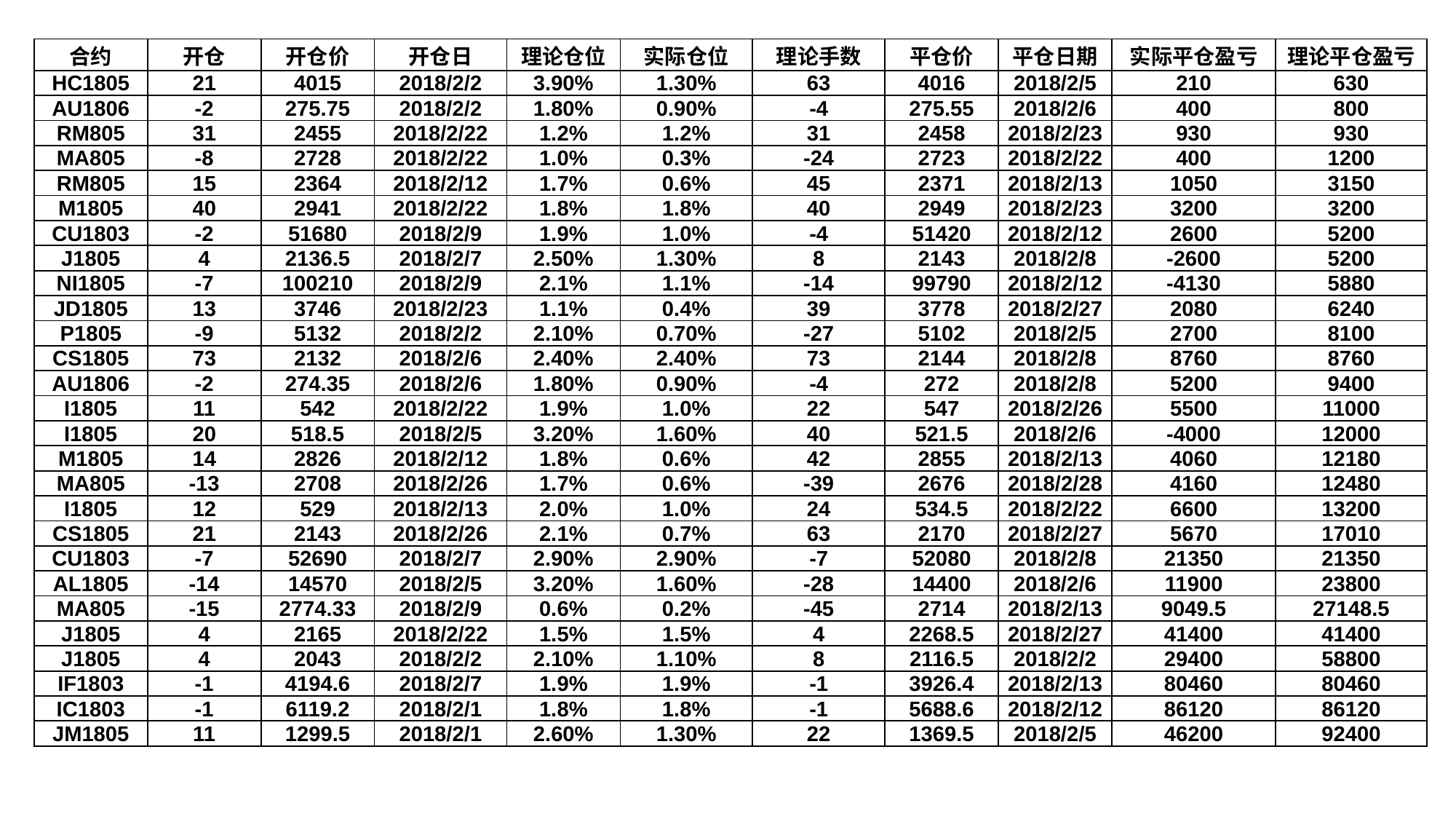

| 合约 | 开仓 | 开仓价 | 开仓日 | 理论仓位 | 实际仓位 | 理论手数 | 平仓价 | 平仓日期 | 实际平仓盈亏 | 理论平仓盈亏 |
| --- | --- | --- | --- | --- | --- | --- | --- | --- | --- | --- |
| HC1805 | 21 | 4015 | 2018/2/2 | 3.90% | 1.30% | 63 | 4016 | 2018/2/5 | 210 | 630 |
| AU1806 | -2 | 275.75 | 2018/2/2 | 1.80% | 0.90% | -4 | 275.55 | 2018/2/6 | 400 | 800 |
| RM805 | 31 | 2455 | 2018/2/22 | 1.2% | 1.2% | 31 | 2458 | 2018/2/23 | 930 | 930 |
| MA805 | -8 | 2728 | 2018/2/22 | 1.0% | 0.3% | -24 | 2723 | 2018/2/22 | 400 | 1200 |
| RM805 | 15 | 2364 | 2018/2/12 | 1.7% | 0.6% | 45 | 2371 | 2018/2/13 | 1050 | 3150 |
| M1805 | 40 | 2941 | 2018/2/22 | 1.8% | 1.8% | 40 | 2949 | 2018/2/23 | 3200 | 3200 |
| CU1803 | -2 | 51680 | 2018/2/9 | 1.9% | 1.0% | -4 | 51420 | 2018/2/12 | 2600 | 5200 |
| J1805 | 4 | 2136.5 | 2018/2/7 | 2.50% | 1.30% | 8 | 2143 | 2018/2/8 | -2600 | 5200 |
| NI1805 | -7 | 100210 | 2018/2/9 | 2.1% | 1.1% | -14 | 99790 | 2018/2/12 | -4130 | 5880 |
| JD1805 | 13 | 3746 | 2018/2/23 | 1.1% | 0.4% | 39 | 3778 | 2018/2/27 | 2080 | 6240 |
| P1805 | -9 | 5132 | 2018/2/2 | 2.10% | 0.70% | -27 | 5102 | 2018/2/5 | 2700 | 8100 |
| CS1805 | 73 | 2132 | 2018/2/6 | 2.40% | 2.40% | 73 | 2144 | 2018/2/8 | 8760 | 8760 |
| AU1806 | -2 | 274.35 | 2018/2/6 | 1.80% | 0.90% | -4 | 272 | 2018/2/8 | 5200 | 9400 |
| I1805 | 11 | 542 | 2018/2/22 | 1.9% | 1.0% | 22 | 547 | 2018/2/26 | 5500 | 11000 |
| I1805 | 20 | 518.5 | 2018/2/5 | 3.20% | 1.60% | 40 | 521.5 | 2018/2/6 | -4000 | 12000 |
| M1805 | 14 | 2826 | 2018/2/12 | 1.8% | 0.6% | 42 | 2855 | 2018/2/13 | 4060 | 12180 |
| MA805 | -13 | 2708 | 2018/2/26 | 1.7% | 0.6% | -39 | 2676 | 2018/2/28 | 4160 | 12480 |
| I1805 | 12 | 529 | 2018/2/13 | 2.0% | 1.0% | 24 | 534.5 | 2018/2/22 | 6600 | 13200 |
| CS1805 | 21 | 2143 | 2018/2/26 | 2.1% | 0.7% | 63 | 2170 | 2018/2/27 | 5670 | 17010 |
| CU1803 | -7 | 52690 | 2018/2/7 | 2.90% | 2.90% | -7 | 52080 | 2018/2/8 | 21350 | 21350 |
| AL1805 | -14 | 14570 | 2018/2/5 | 3.20% | 1.60% | -28 | 14400 | 2018/2/6 | 11900 | 23800 |
| MA805 | -15 | 2774.33 | 2018/2/9 | 0.6% | 0.2% | -45 | 2714 | 2018/2/13 | 9049.5 | 27148.5 |
| J1805 | 4 | 2165 | 2018/2/22 | 1.5% | 1.5% | 4 | 2268.5 | 2018/2/27 | 41400 | 41400 |
| J1805 | 4 | 2043 | 2018/2/2 | 2.10% | 1.10% | 8 | 2116.5 | 2018/2/2 | 29400 | 58800 |
| IF1803 | -1 | 4194.6 | 2018/2/7 | 1.9% | 1.9% | -1 | 3926.4 | 2018/2/13 | 80460 | 80460 |
| IC1803 | -1 | 6119.2 | 2018/2/1 | 1.8% | 1.8% | -1 | 5688.6 | 2018/2/12 | 86120 | 86120 |
| JM1805 | 11 | 1299.5 | 2018/2/1 | 2.60% | 1.30% | 22 | 1369.5 | 2018/2/5 | 46200 | 92400 |